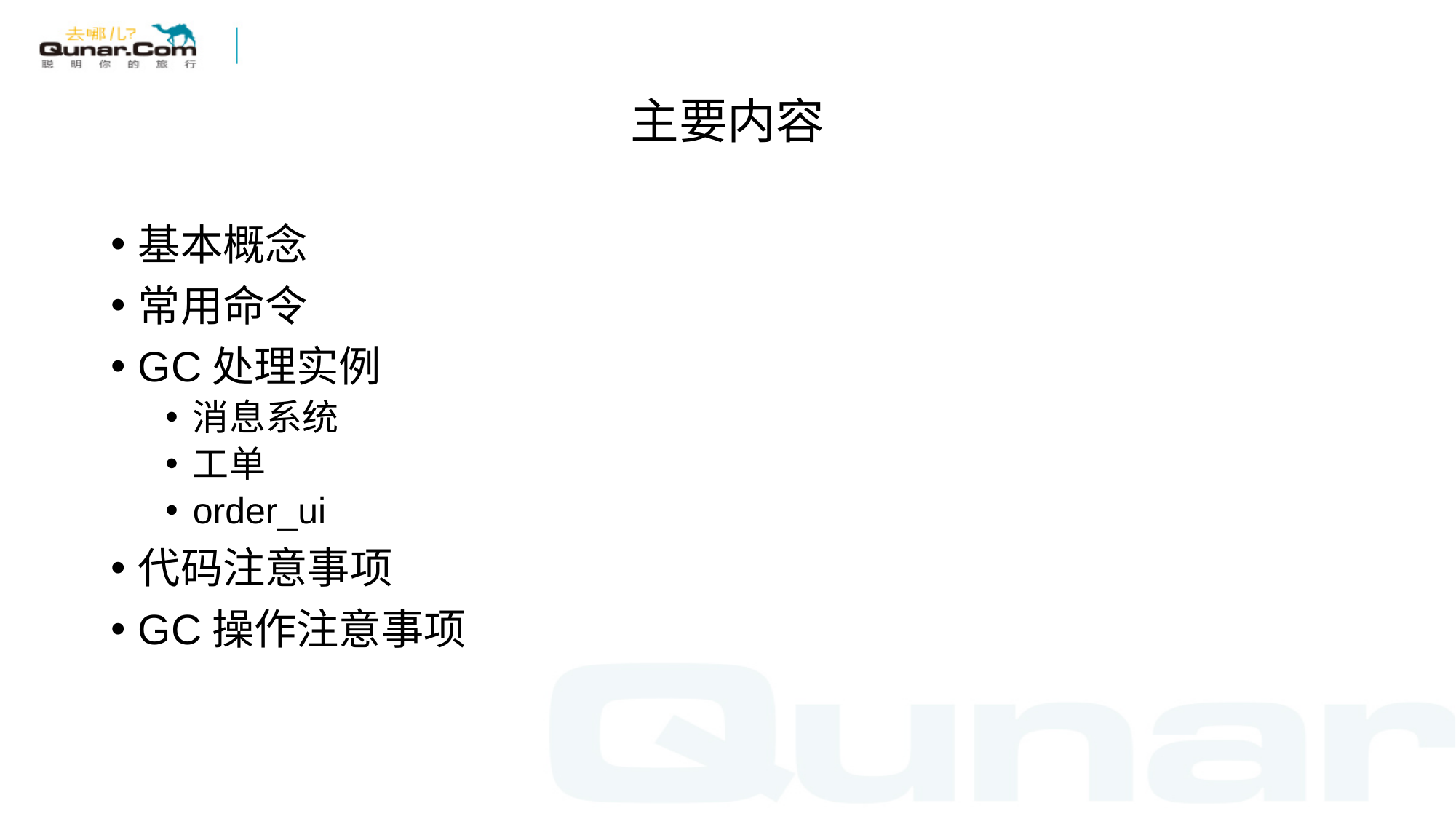

# 主要内容
基本概念
常用命令
GC处理实例
消息系统
工单
order_ui
代码注意事项
GC操作注意事项